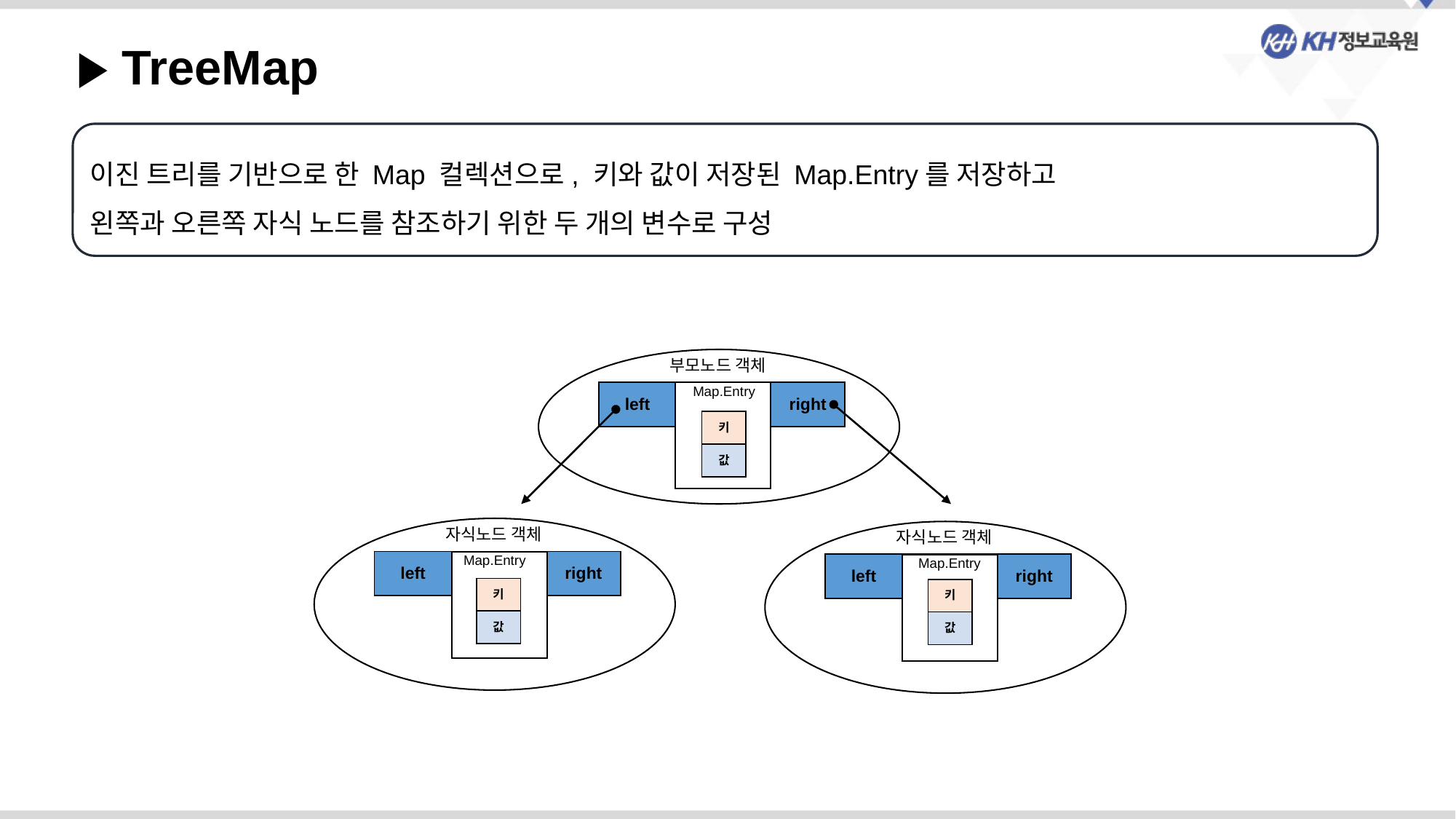

▶ TreeMap
이진 트리를 기반으로 한 Map 컬렉션으로, 키와 값이 저장된 Map.Entry를 저장하고
왼쪽과 오른쪽 자식 노드를 참조하기 위한 두 개의 변수로 구성
부모노드 객체

Map.Entry
| left | value | right |
| --- | --- | --- |

| 키 |
| --- |
| 값 |
자식노드 객체

자식노드 객체

Map.Entry
Map.Entry
| left | value | right |
| --- | --- | --- |

| left | value | right |
| --- | --- | --- |

| 키 |
| --- |
| 값 |
| 키 |
| --- |
| 값 |